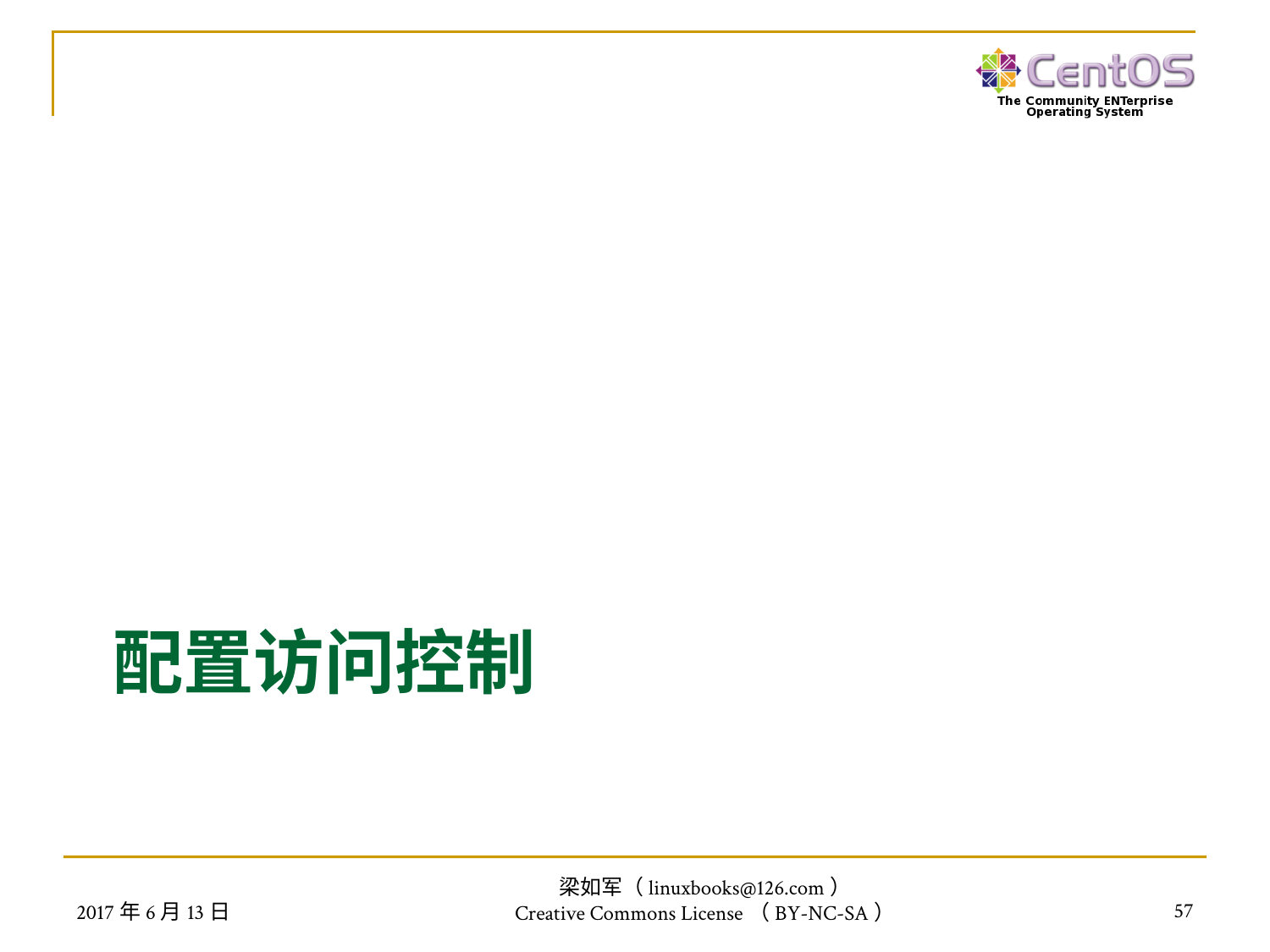

# 配置访问控制
2017年6月13日
57
梁如军（linuxbooks@126.com）
Creative Commons License（BY-NC-SA）